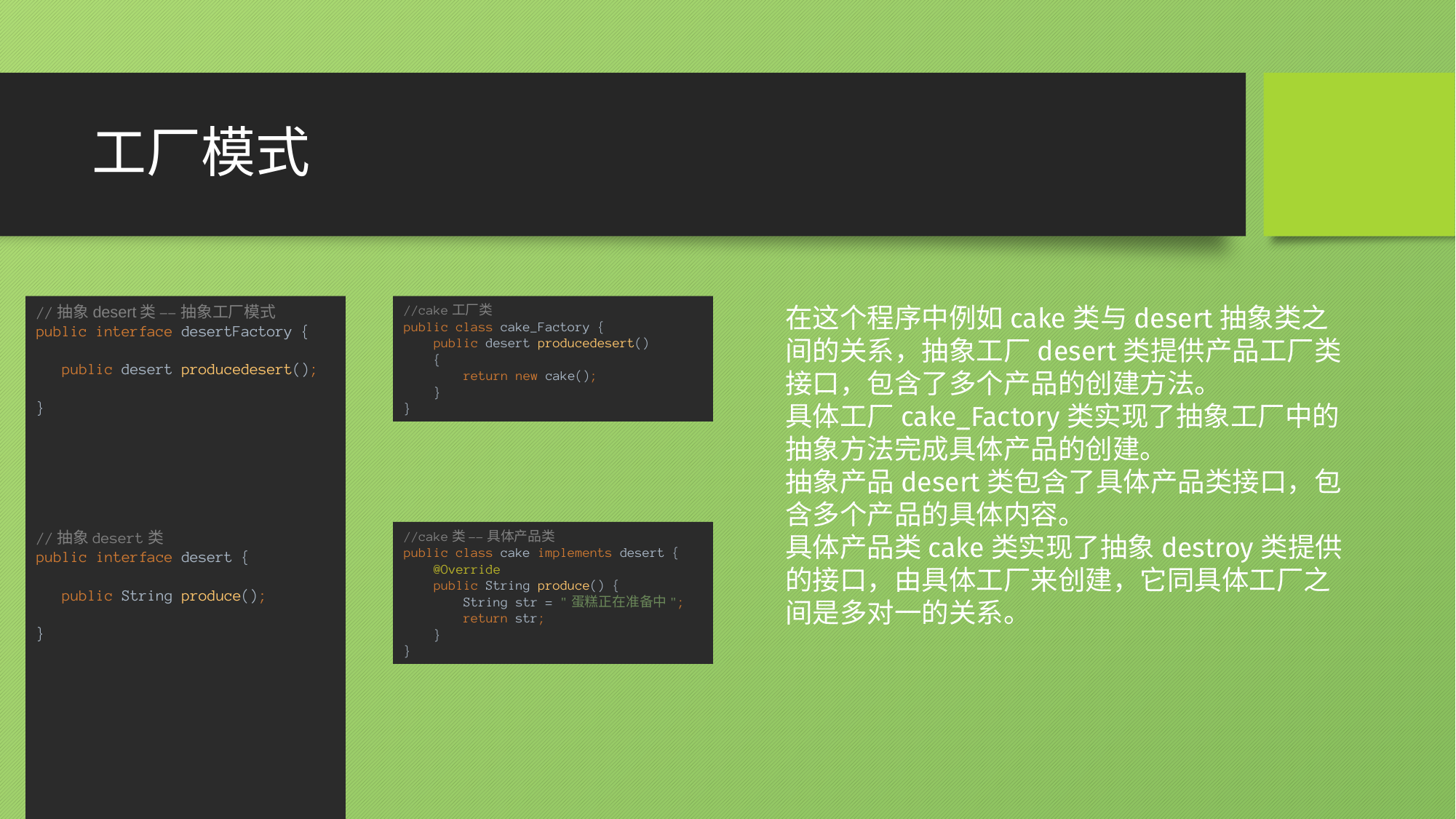

# 工厂模式
//抽象desert类--抽象工厂模式
public interface desertFactory {
   public desert producedesert();
}
//cake工厂类
public class cake_Factory {
    public desert producedesert()
    {
        return new cake();
    }
}
在这个程序中例如cake类与desert抽象类之间的关系，抽象工厂desert类提供产品工厂类接口，包含了多个产品的创建方法。
具体工厂cake_Factory类实现了抽象工厂中的抽象方法完成具体产品的创建。
抽象产品desert类包含了具体产品类接口，包含多个产品的具体内容。
具体产品类cake类实现了抽象destroy类提供的接口，由具体工厂来创建，它同具体工厂之间是多对一的关系。
//抽象desert类
public interface desert {
   public String produce();
}
//cake类--具体产品类
public class cake implements desert {
    @Override
    public String produce() {
        String str = "蛋糕正在准备中";
        return str;
    }
}